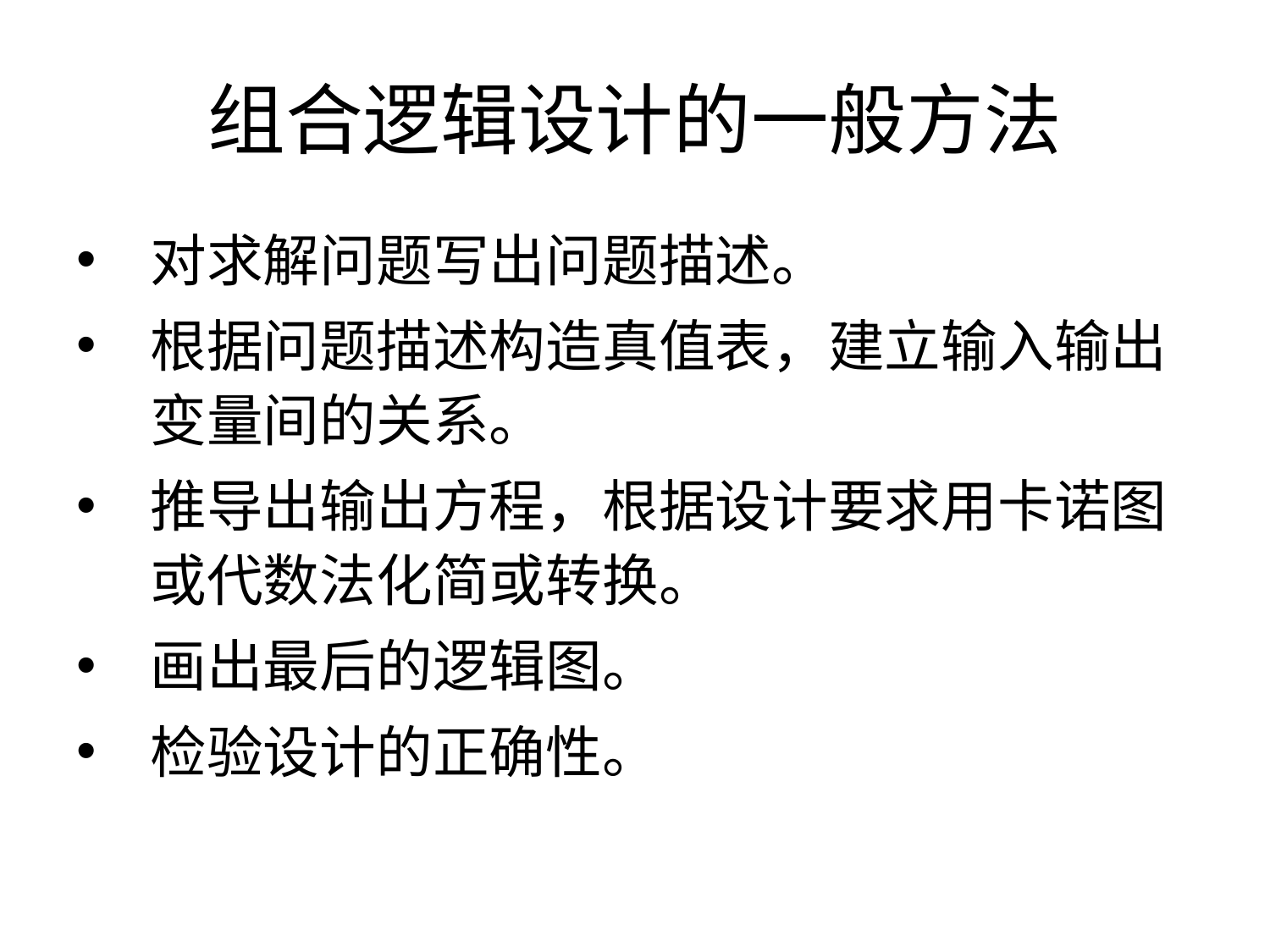

# 组合逻辑设计的一般方法
对求解问题写出问题描述。
根据问题描述构造真值表，建立输入输出变量间的关系。
推导出输出方程，根据设计要求用卡诺图或代数法化简或转换。
画出最后的逻辑图。
检验设计的正确性。